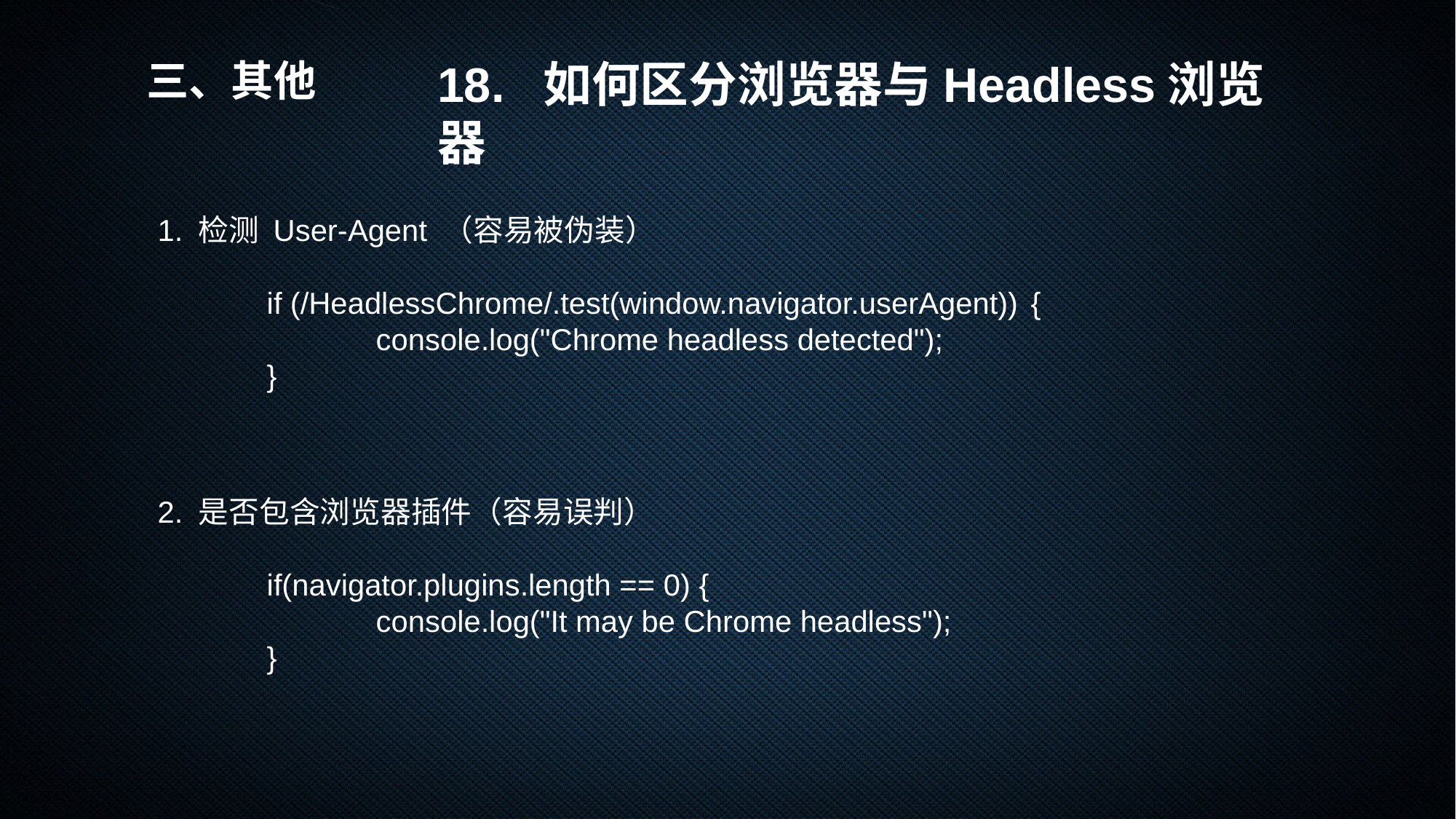

三、其他
18.  如何区分浏览器与Headless浏览器
1. 检测 User-Agent （容易被伪装）

	if (/HeadlessChrome/.test(window.navigator.userAgent)) 	{
    		console.log("Chrome headless detected");
	}

2. 是否包含浏览器插件（容易误判）

	if(navigator.plugins.length == 0) {
    		console.log("It may be Chrome headless");
	}